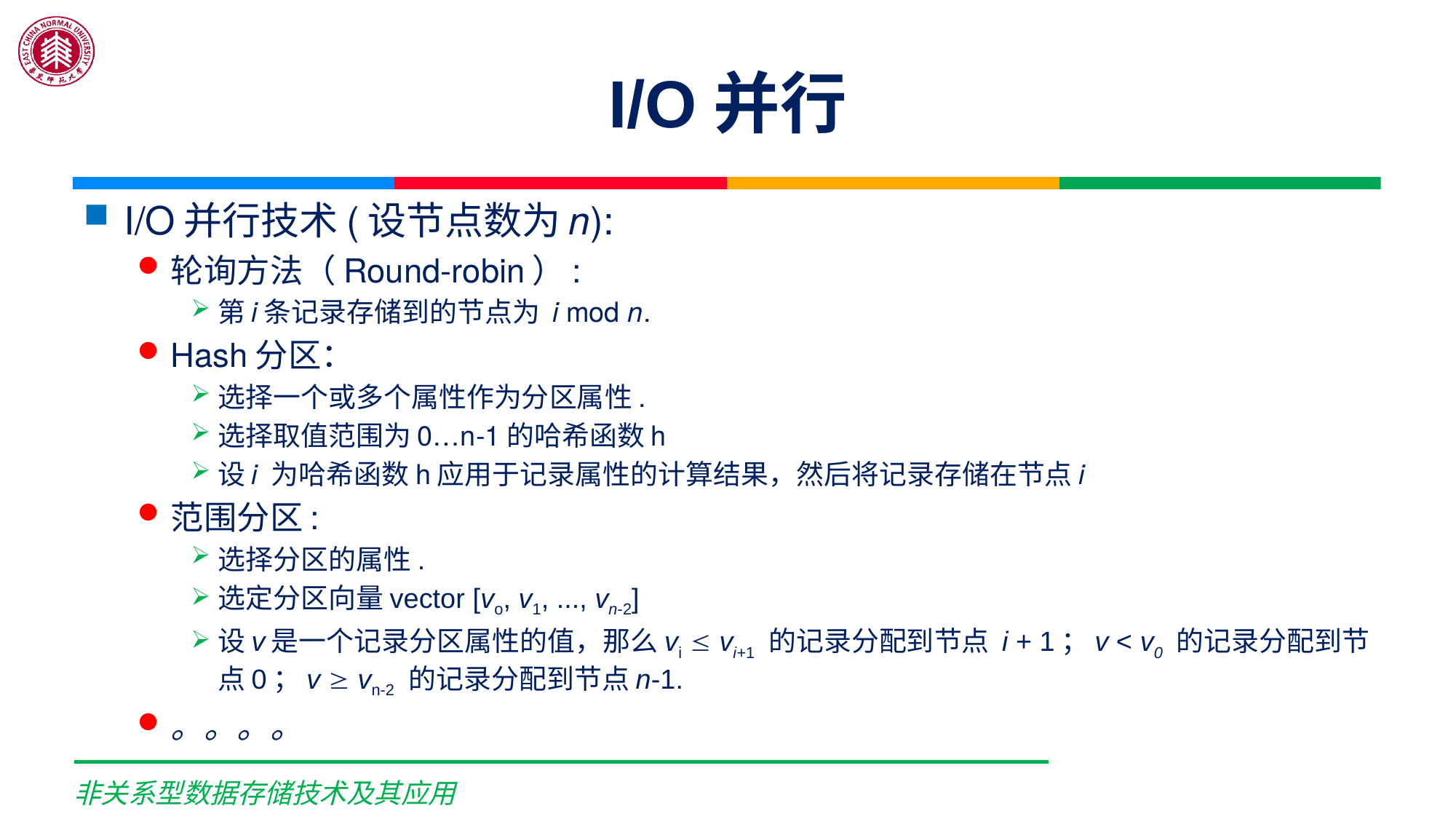

# I/O并行
I/O并行技术(设节点数为n):
轮询方法（Round-robin）:
第i条记录存储到的节点为 i mod n.
Hash分区：
选择一个或多个属性作为分区属性.
选择取值范围为0…n-1的哈希函数h
设i 为哈希函数h应用于记录属性的计算结果，然后将记录存储在节点i
范围分区:
选择分区的属性.
选定分区向量vector [vo, v1, ..., vn-2]
设v是一个记录分区属性的值，那么vi ≤ vi+1 的记录分配到节点 i + 1；v < v0 的记录分配到节点0；v ≥ vn-2 的记录分配到节点n-1.
。。。。